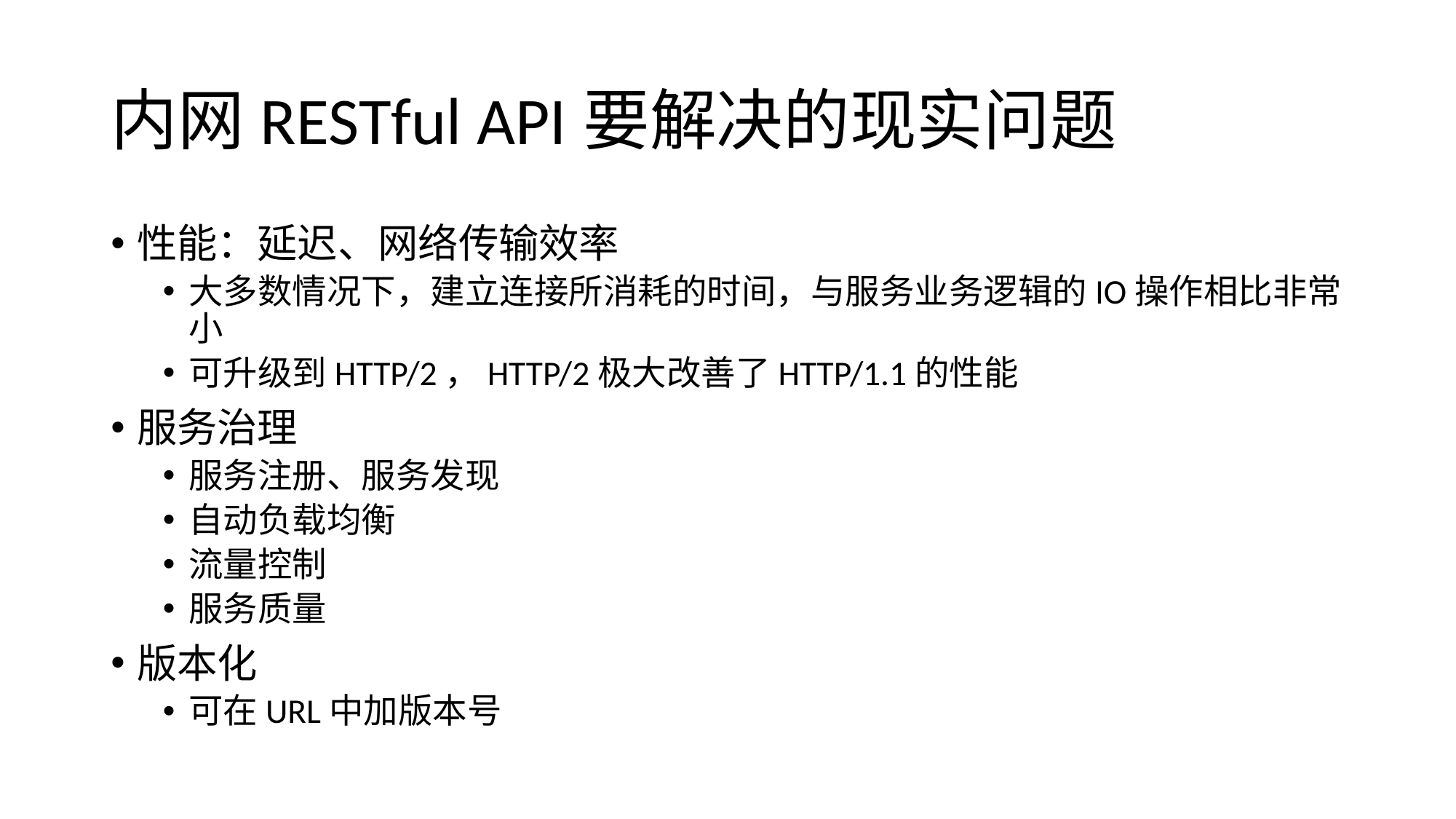

# 内网RESTful API要解决的现实问题
性能：延迟、网络传输效率
大多数情况下，建立连接所消耗的时间，与服务业务逻辑的IO操作相比非常小
可升级到HTTP/2，HTTP/2极大改善了HTTP/1.1的性能
服务治理
服务注册、服务发现
自动负载均衡
流量控制
服务质量
版本化
可在URL中加版本号